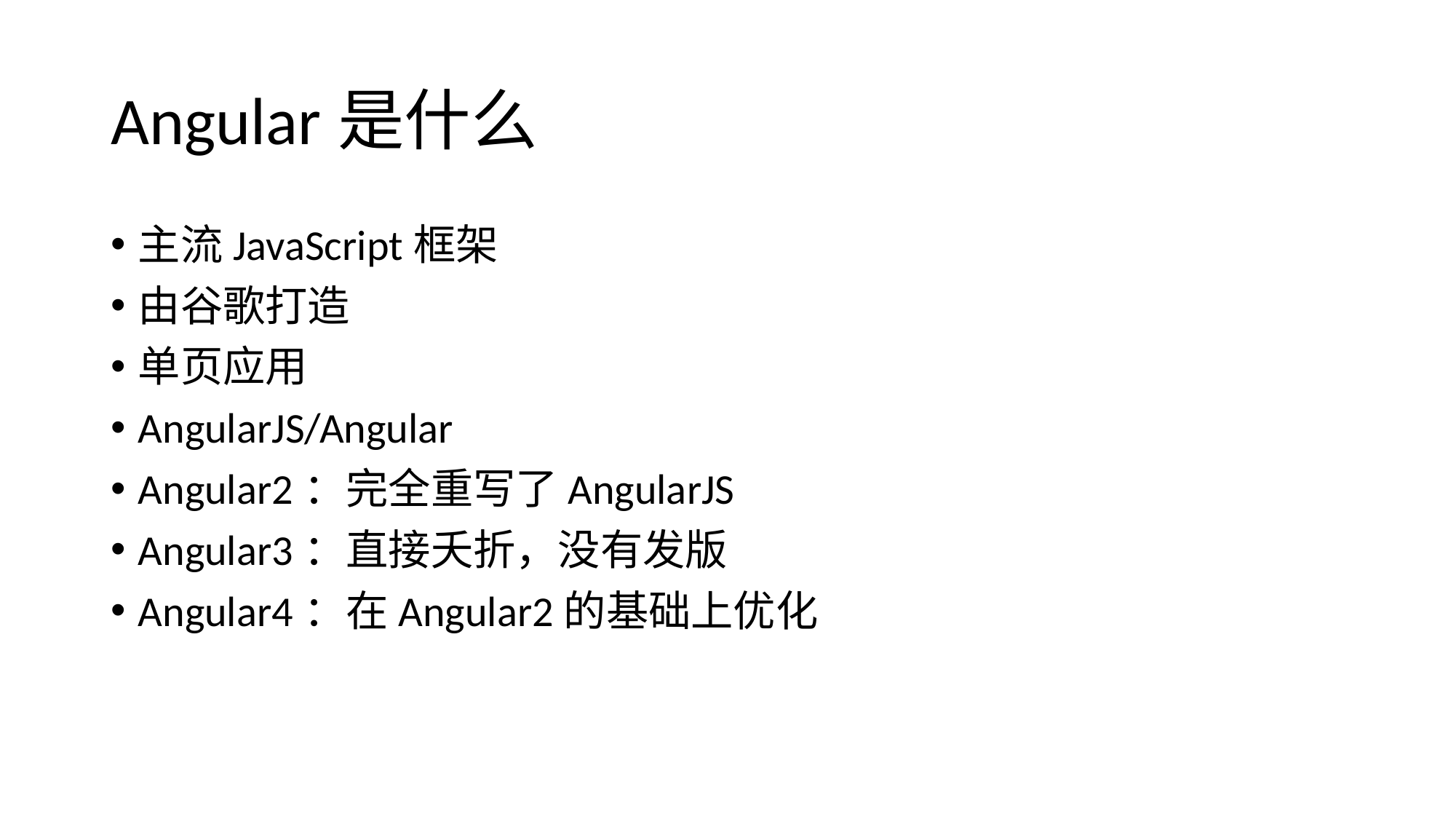

# Angular是什么
主流JavaScript框架
由谷歌打造
单页应用
AngularJS/Angular
Angular2：完全重写了AngularJS
Angular3：直接夭折，没有发版
Angular4：在Angular2的基础上优化